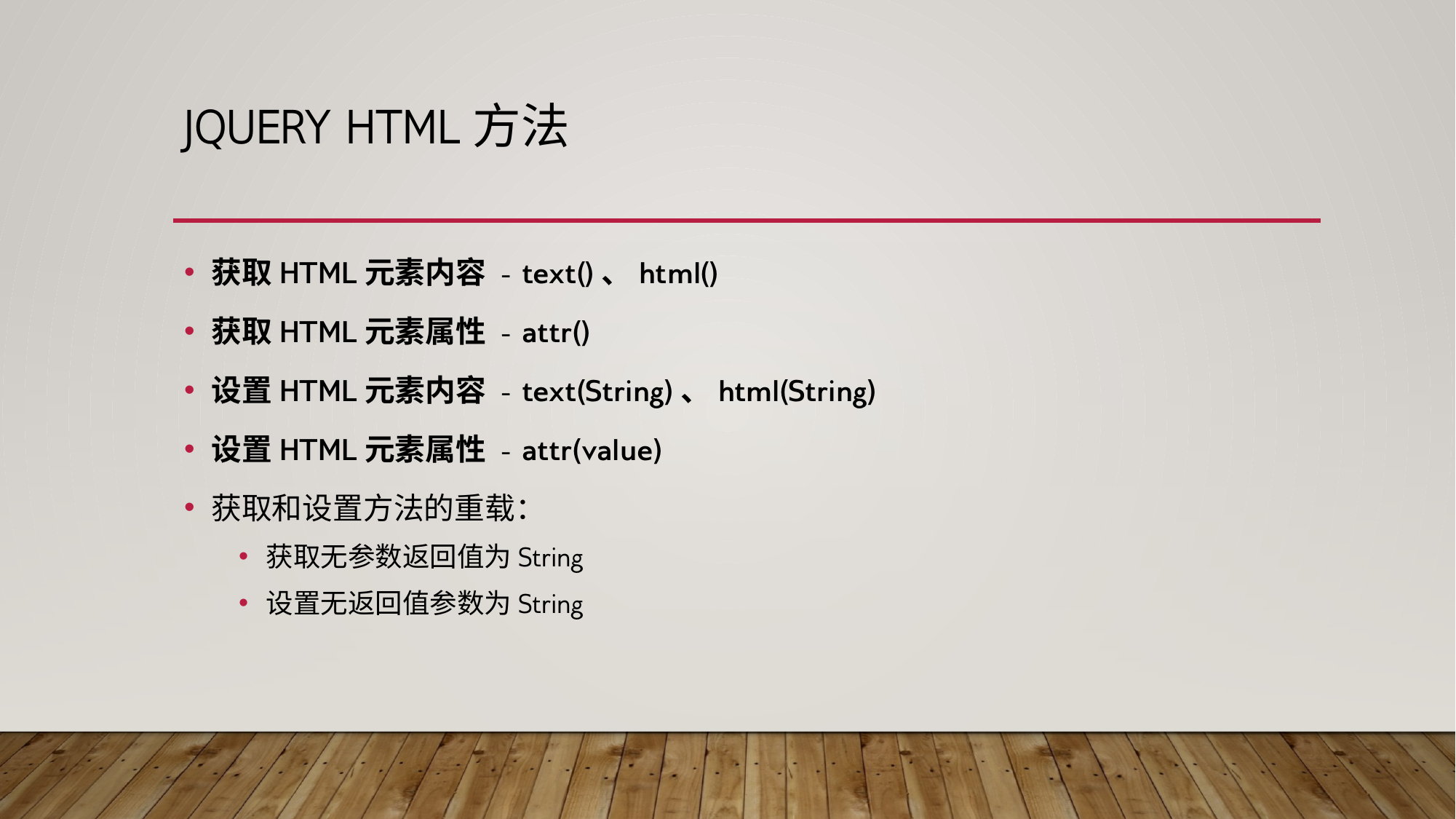

# jQuery HTML方法
获取HTML元素内容 - text()、html()
获取HTML元素属性 - attr()
设置HTML元素内容 - text(String)、html(String)
设置HTML元素属性 - attr(value)
获取和设置方法的重载：
获取无参数返回值为String
设置无返回值参数为String